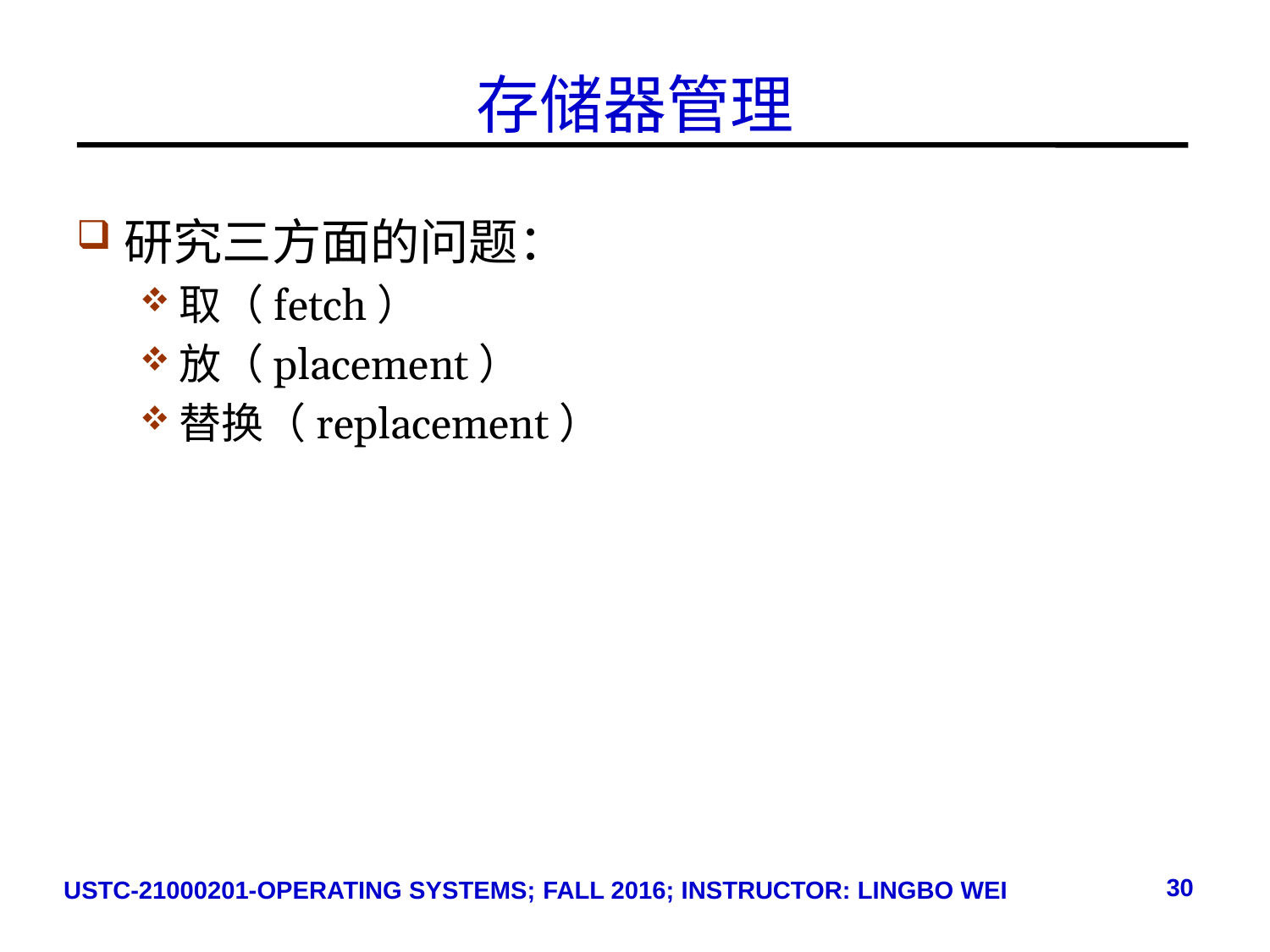

# 存储器管理
研究三方面的问题：
取（fetch）
放（placement）
替换（replacement）
30
USTC-21000201-OPERATING SYSTEMS; FALL 2016; INSTRUCTOR: LINGBO WEI